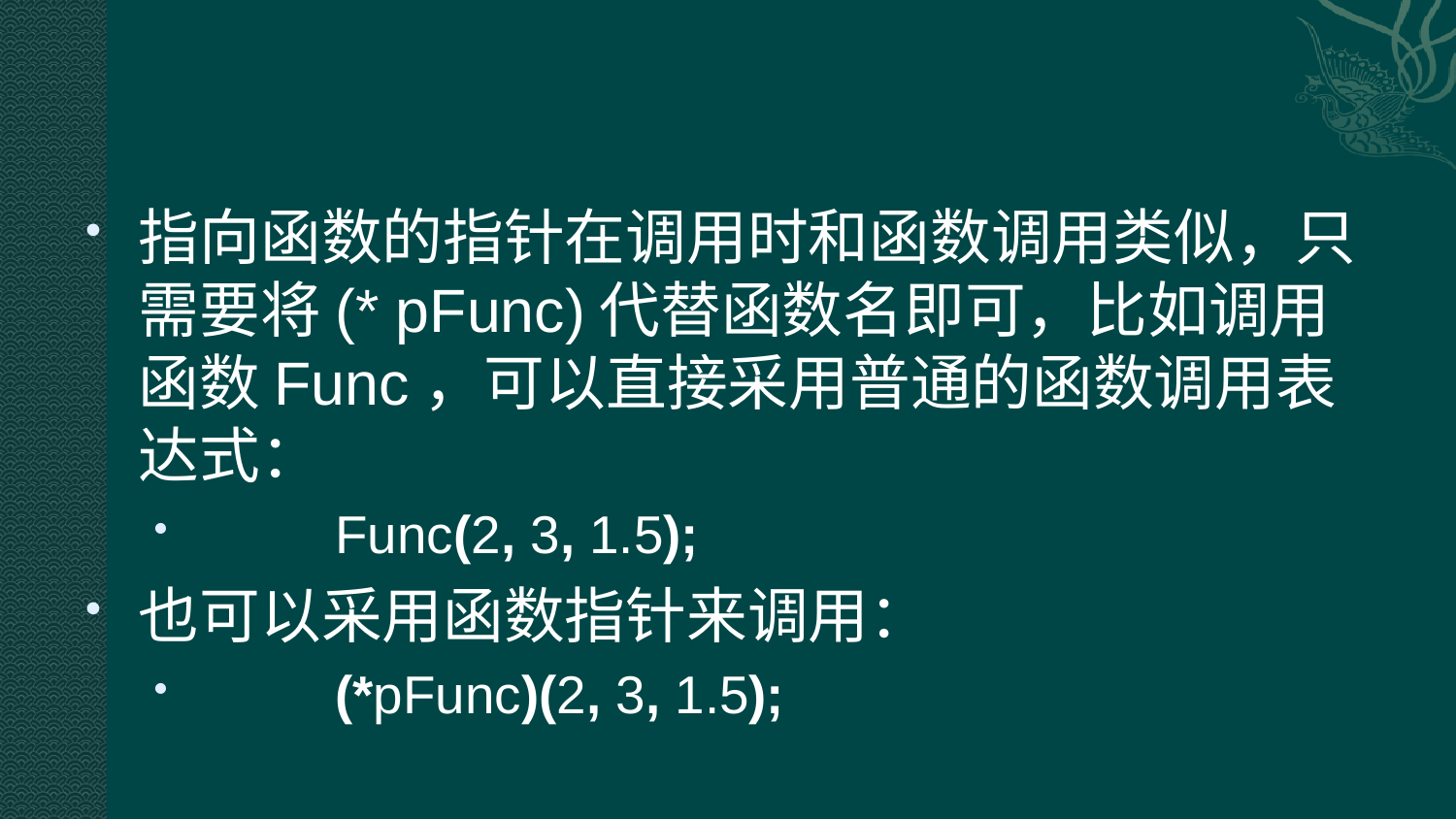

#
指向函数的指针在调用时和函数调用类似，只需要将(* pFunc)代替函数名即可，比如调用函数Func，可以直接采用普通的函数调用表达式：
	Func(2, 3, 1.5);
也可以采用函数指针来调用：
	(*pFunc)(2, 3, 1.5);